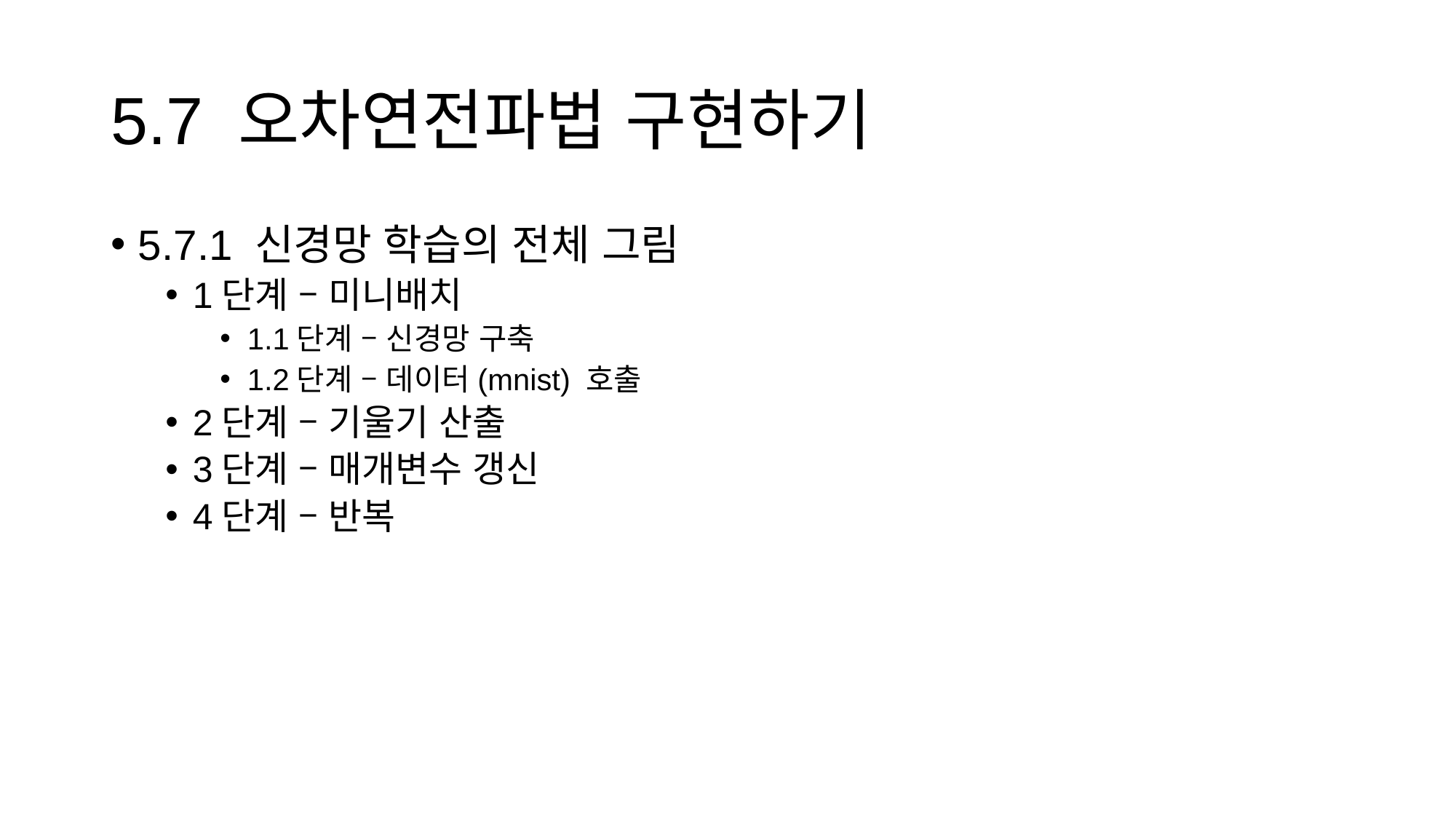

# 5.7 오차연전파법 구현하기
5.7.1 신경망 학습의 전체 그림
1단계 – 미니배치
1.1단계 – 신경망 구축
1.2단계 – 데이터(mnist) 호출
2단계 – 기울기 산출
3단계 – 매개변수 갱신
4단계 – 반복